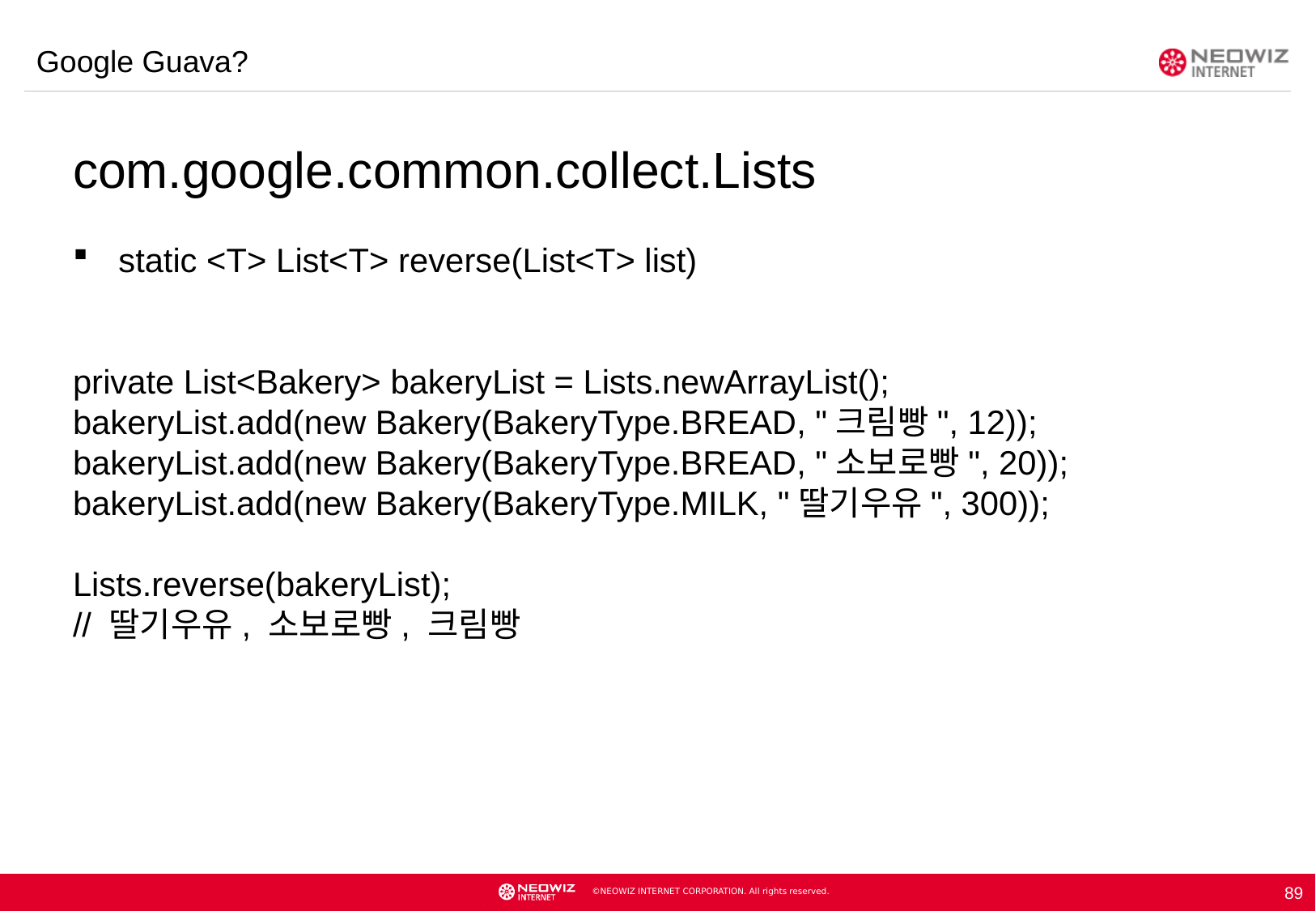

Google Guava?

com.google.common.collect.Lists

static <T> List<T> reverse(List<T> list)

private List<Bakery> bakeryList = Lists.newArrayList();
bakeryList.add(new Bakery(BakeryType.BREAD, "크림빵", 12));
bakeryList.add(new Bakery(BakeryType.BREAD, "소보로빵", 20));
bakeryList.add(new Bakery(BakeryType.MILK, "딸기우유", 300));

Lists.reverse(bakeryList);
// 딸기우유, 소보로빵, 크림빵
89